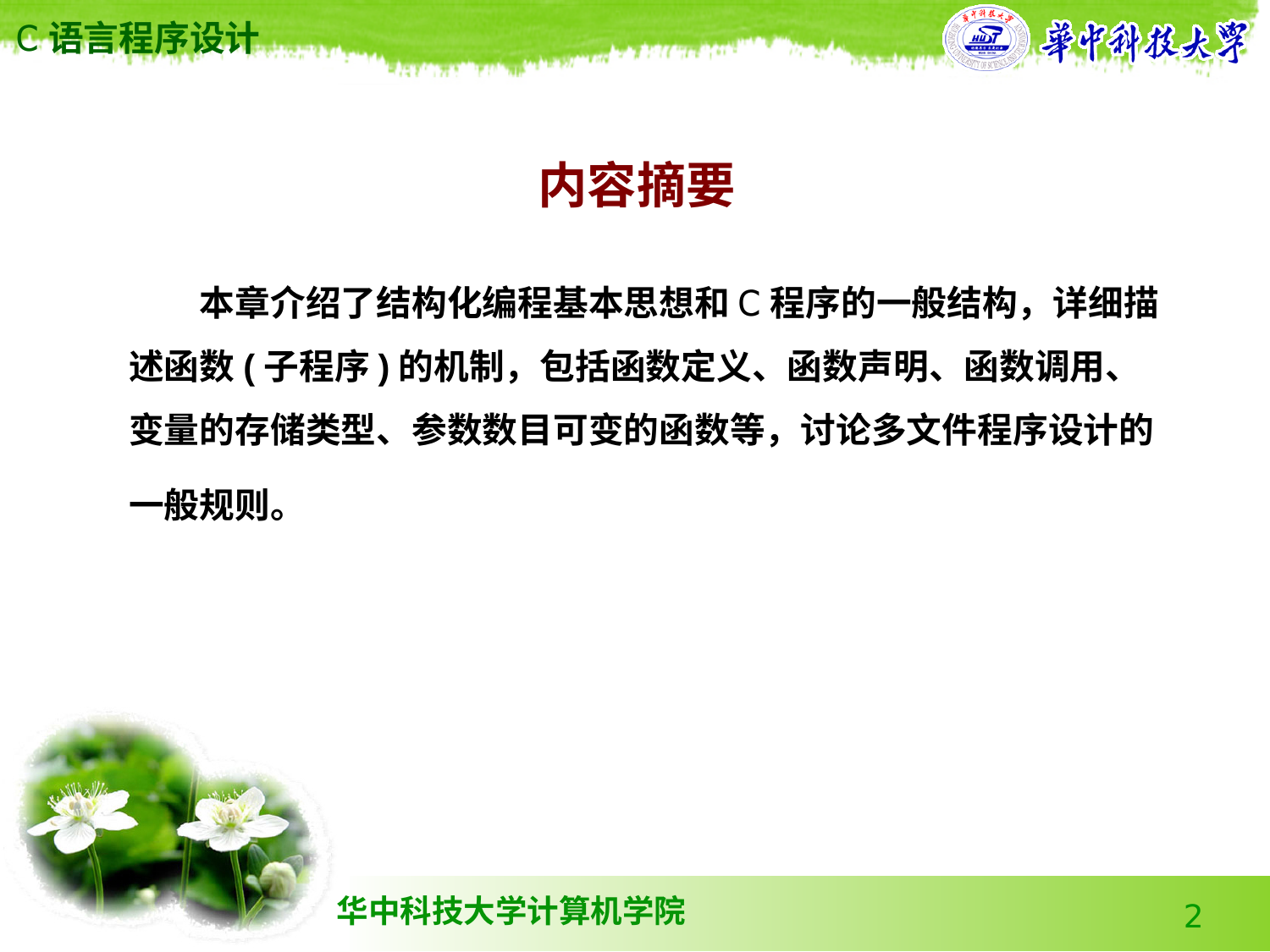

内容摘要
　　本章介绍了结构化编程基本思想和C程序的一般结构，详细描述函数(子程序)的机制，包括函数定义、函数声明、函数调用、变量的存储类型、参数数目可变的函数等，讨论多文件程序设计的一般规则。
2